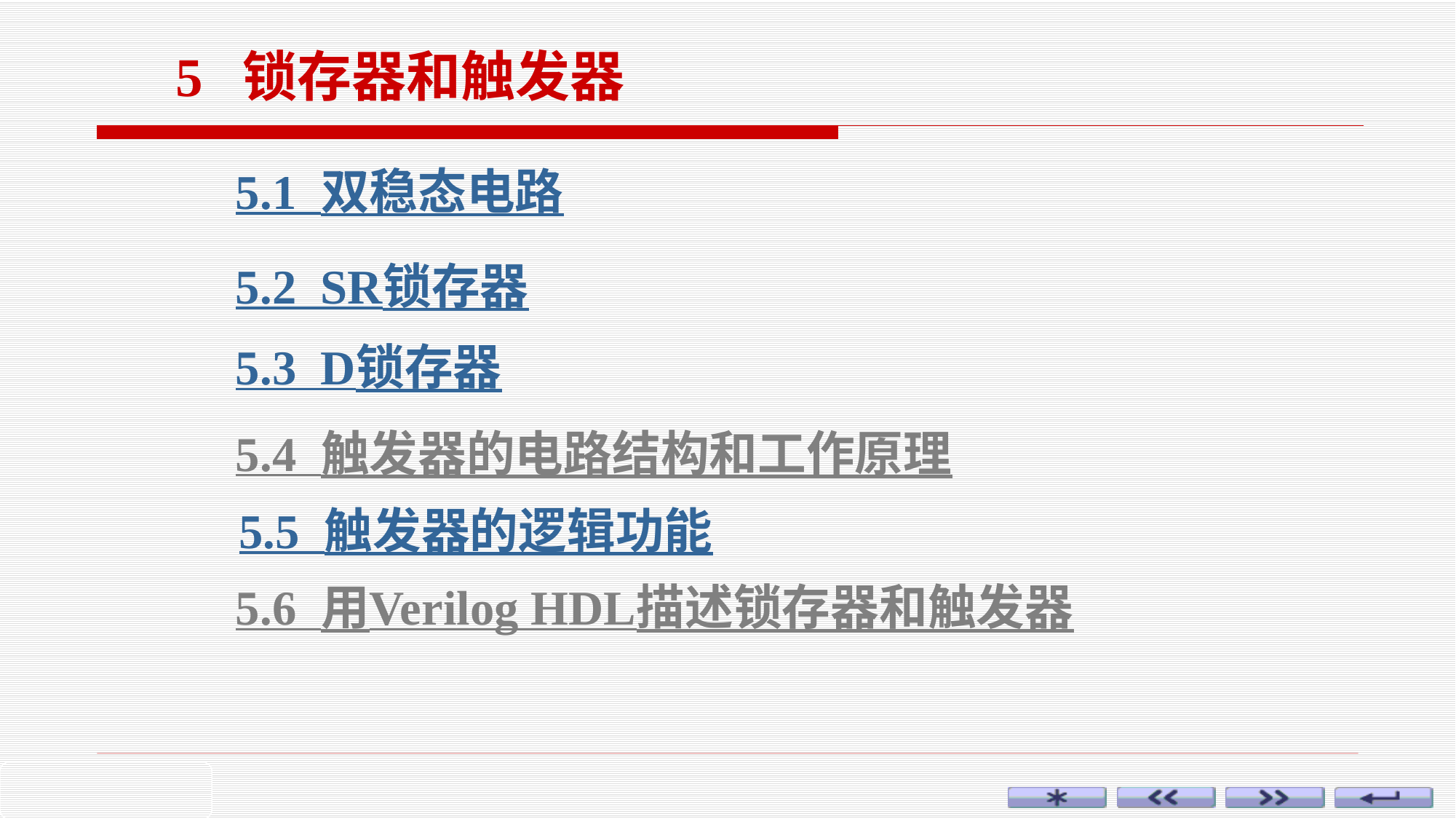

5  锁存器和触发器
5.1  双稳态电路
5.2  SR锁存器
5.3  D锁存器
5.4  触发器的电路结构和工作原理
5.5  触发器的逻辑功能
5.6  用Verilog HDL描述锁存器和触发器